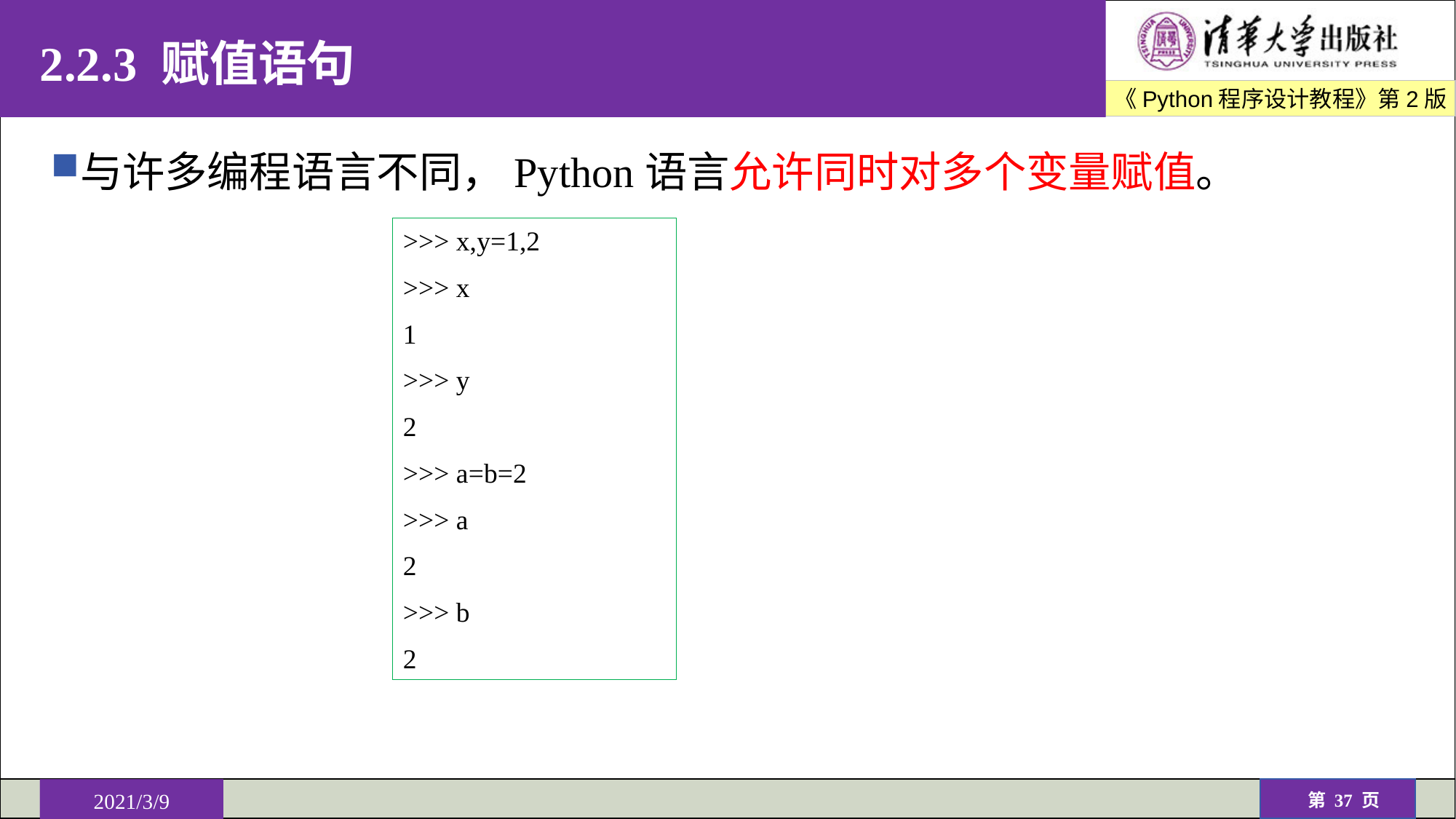

# 2.2.3 赋值语句
与许多编程语言不同，Python语言允许同时对多个变量赋值。
>>> x,y=1,2
>>> x
1
>>> y
2
>>> a=b=2
>>> a
2
>>> b
2